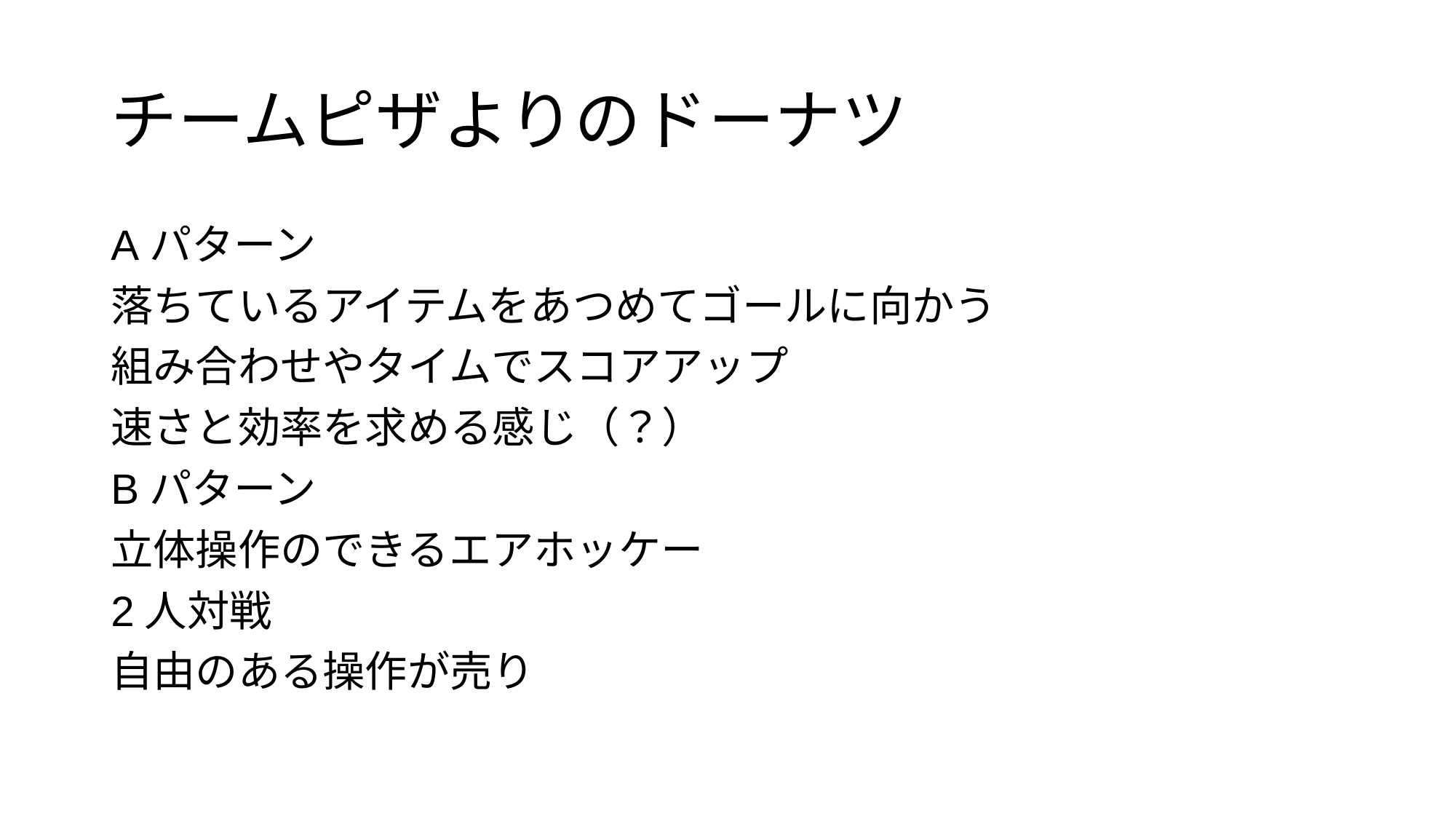

# チームピザよりのドーナツ
Aパターン
落ちているアイテムをあつめてゴールに向かう
組み合わせやタイムでスコアアップ
速さと効率を求める感じ（？）
Bパターン
立体操作のできるエアホッケー
2人対戦
自由のある操作が売り